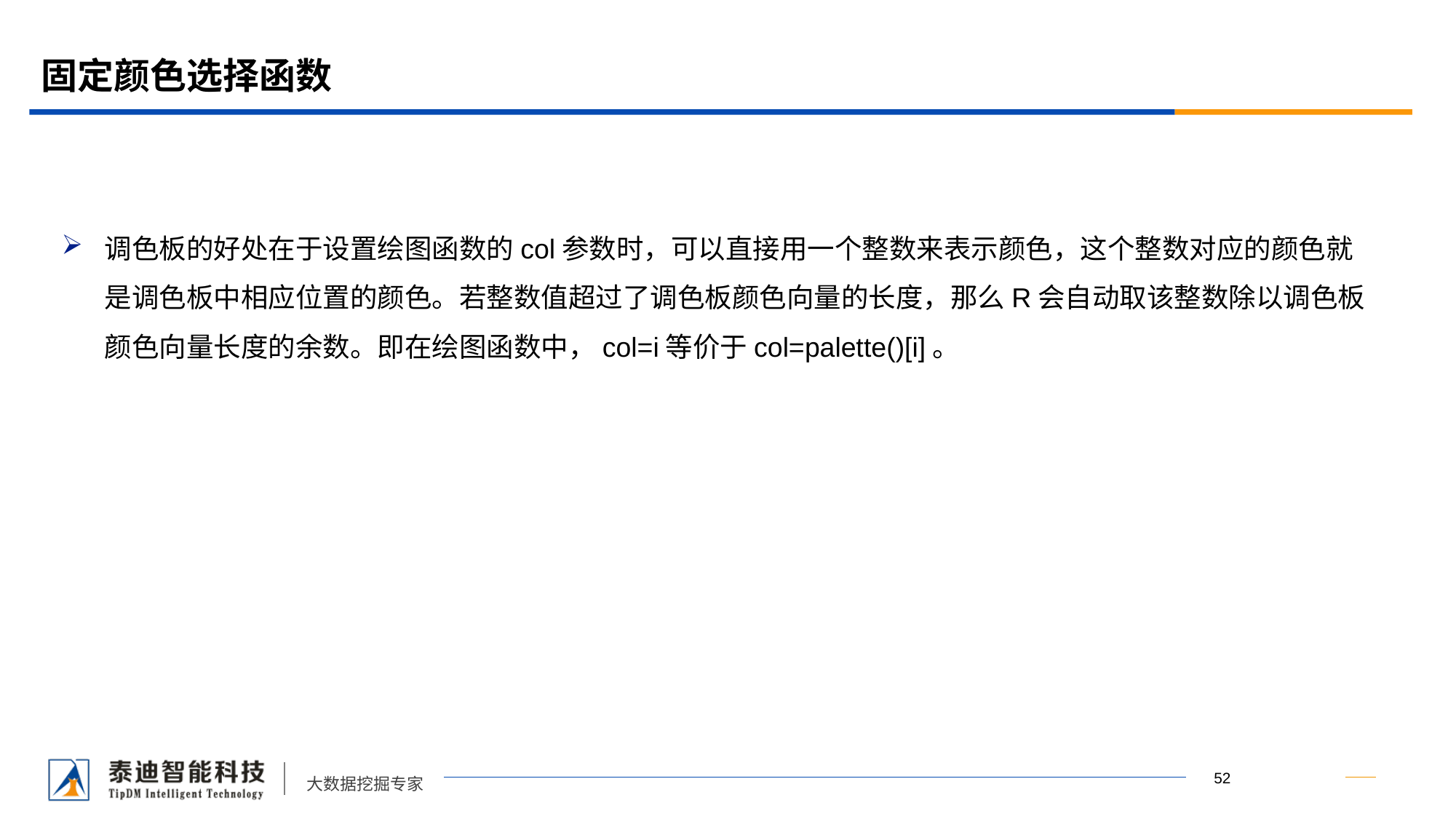

# 固定颜色选择函数
调色板的好处在于设置绘图函数的col参数时，可以直接用一个整数来表示颜色，这个整数对应的颜色就是调色板中相应位置的颜色。若整数值超过了调色板颜色向量的长度，那么R会自动取该整数除以调色板颜色向量长度的余数。即在绘图函数中，col=i等价于col=palette()[i]。